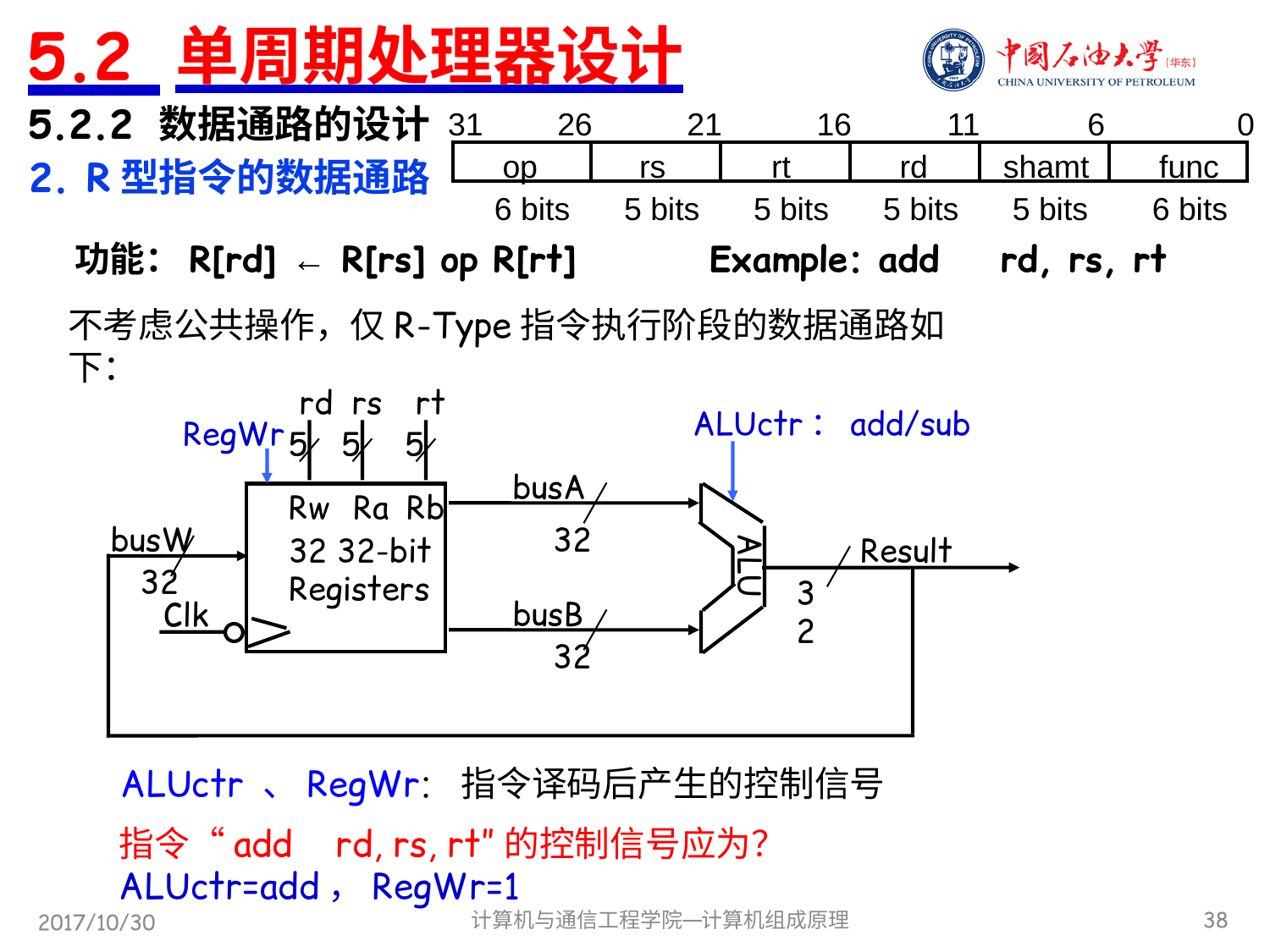

# 5.2 单周期处理器设计
5.2.2 数据通路的设计

31
26
21
16
11
6
0
op

rs

rt

rd

shamt

func

6 bits
5 bits
5 bits
5 bits
5 bits
6 bits
2. R型指令的数据通路
功能：R[rd] ← R[rs] op R[rt] 	Example: add    rd, rs, rt
不考虑公共操作，仅R-Type指令执行阶段的数据通路如下：
rd
rs
rt
ALUctr：add/sub
RegWr
5
5
5

busA
Rw
Ra
Rb

busW
32

32 32-bit
Registers
Result

ALU

32
32

busB
Clk

32

ALUctr 、RegWr:  指令译码后产生的控制信号
指令“add    rd, rs, rt”的控制信号应为？ALUctr=add，RegWr=1
计算机与通信工程学院—计算机组成原理
38
2017/10/30